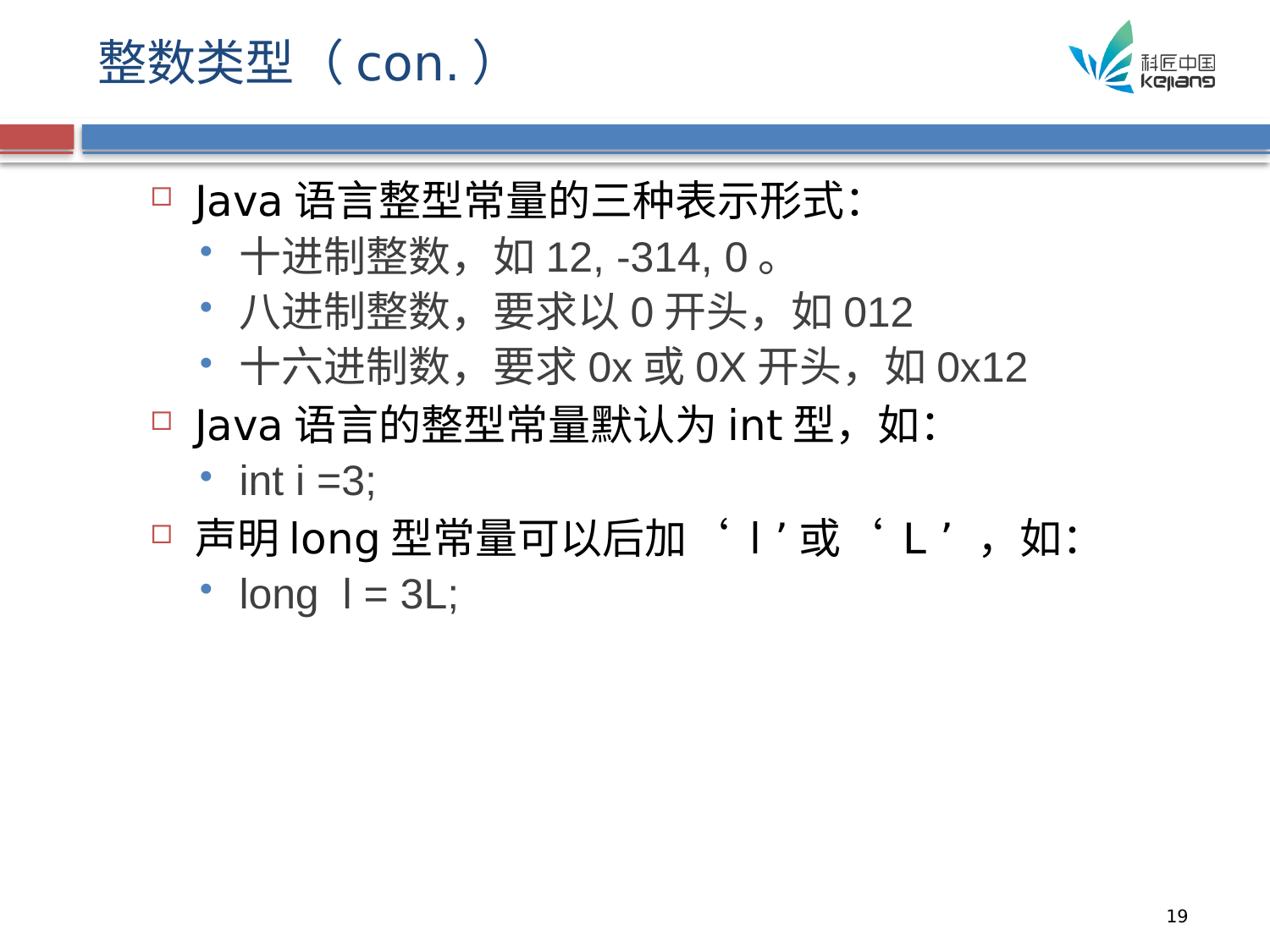

# 整数类型（con.）
Java语言整型常量的三种表示形式：
十进制整数，如12, -314, 0。
八进制整数，要求以0开头，如012
十六进制数，要求0x或0X开头，如0x12
Java语言的整型常量默认为int型，如：
int i =3;
声明long型常量可以后加‘ l ’或‘ L ’ ，如：
long  l = 3L;
19